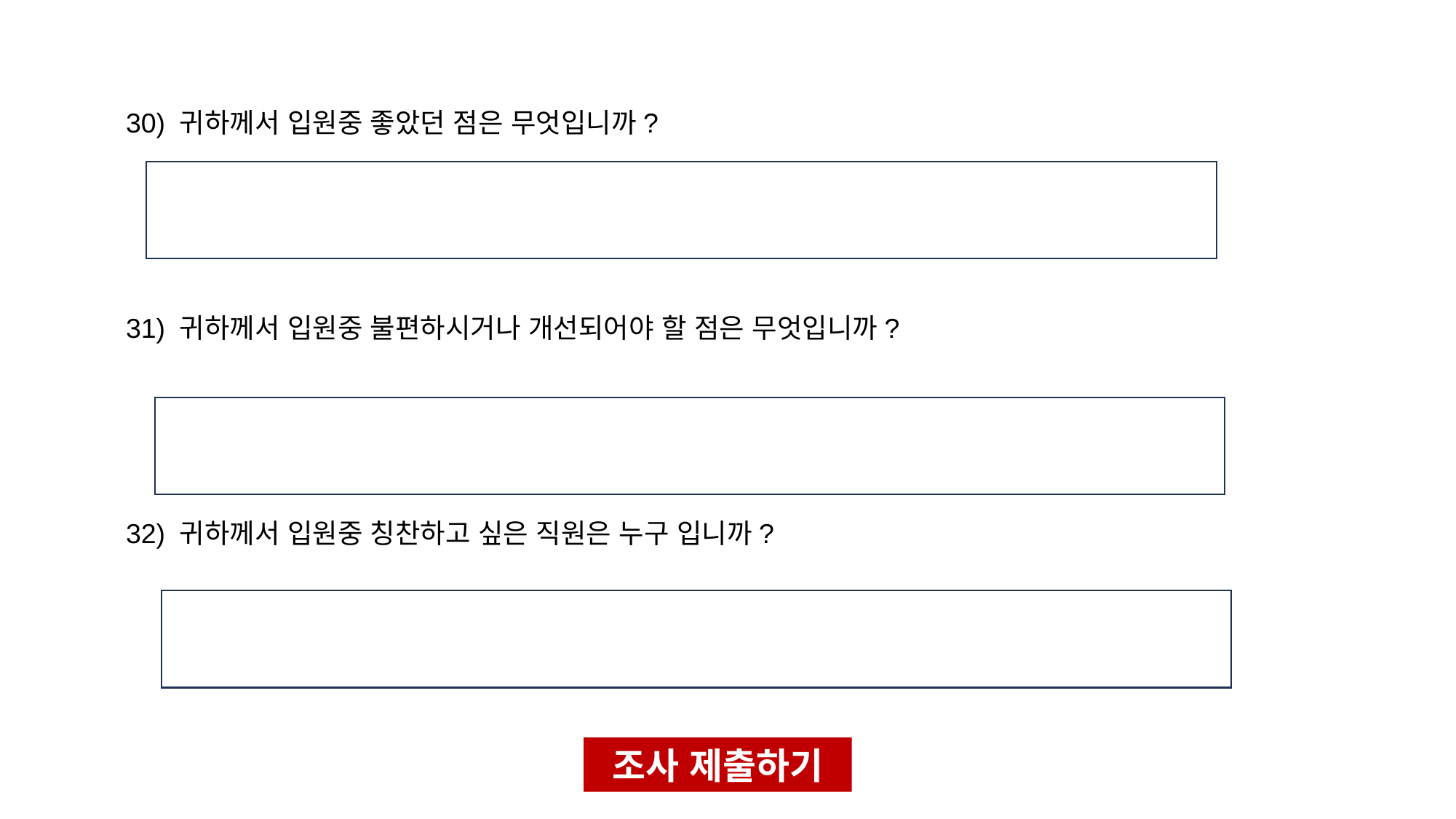

30) 귀하께서 입원중 좋았던 점은 무엇입니까?

31) 귀하께서 입원중 불편하시거나 개선되어야 할 점은 무엇입니까?

32) 귀하께서 입원중 칭찬하고 싶은 직원은 누구 입니까?

조사 제출하기